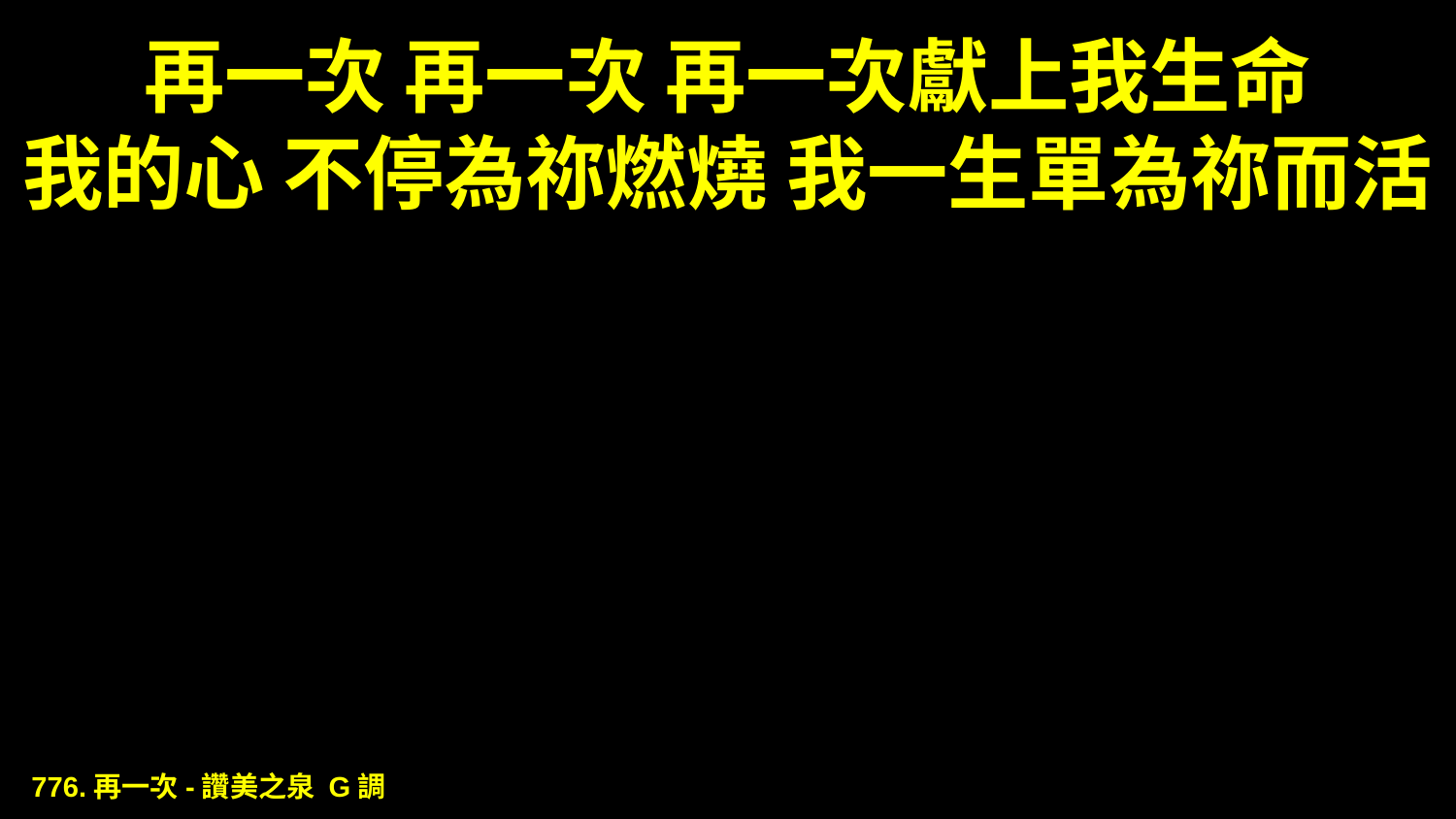

# 再一次 再一次 再一次獻上我生命 我的心 不停為祢燃燒 我一生單為祢而活
776.再一次-讚美之泉 G調